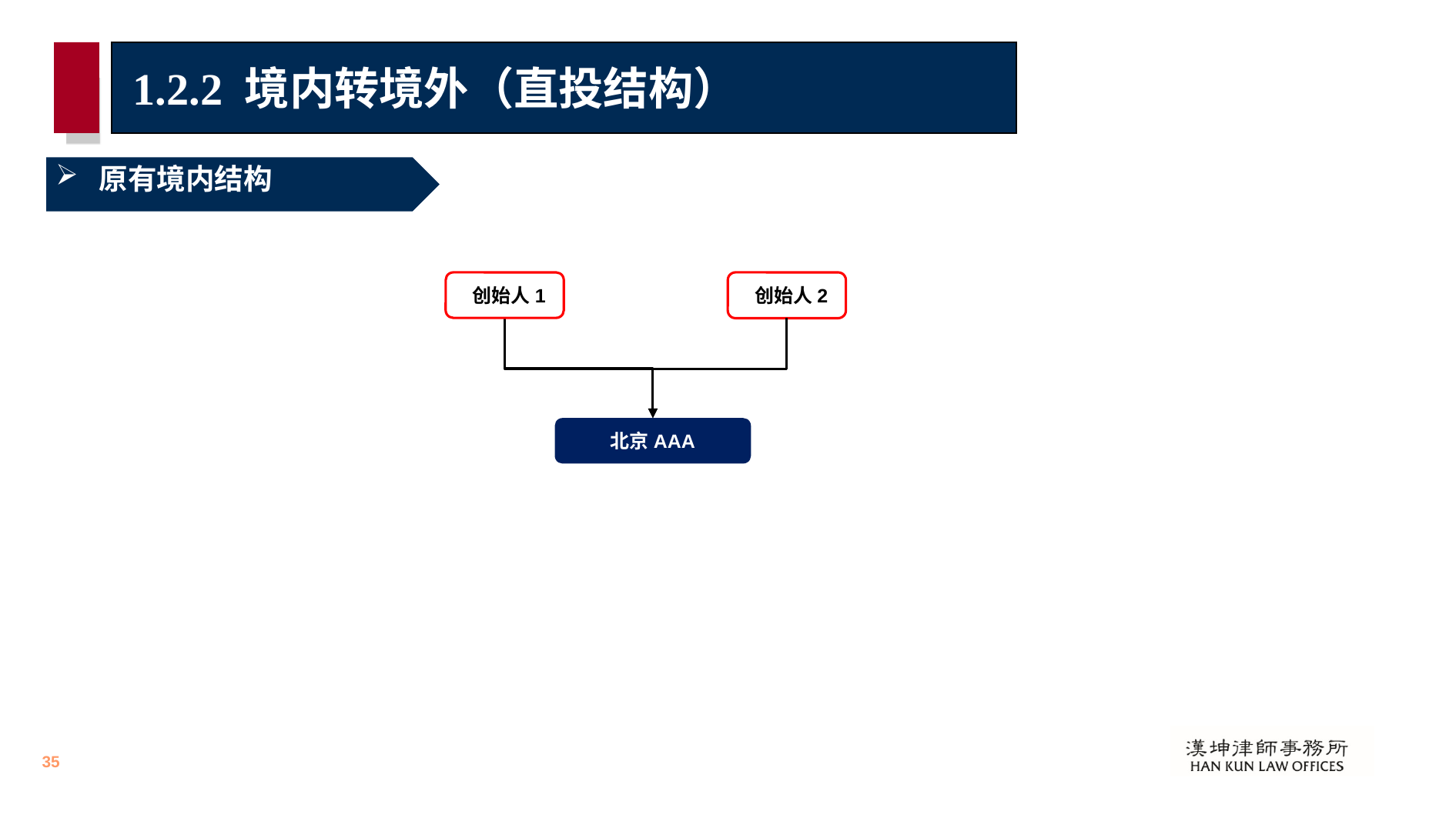

# 1.2.2 境内转境外（直投结构）

原有境内结构
 创始人1
 创始人2
北京AAA